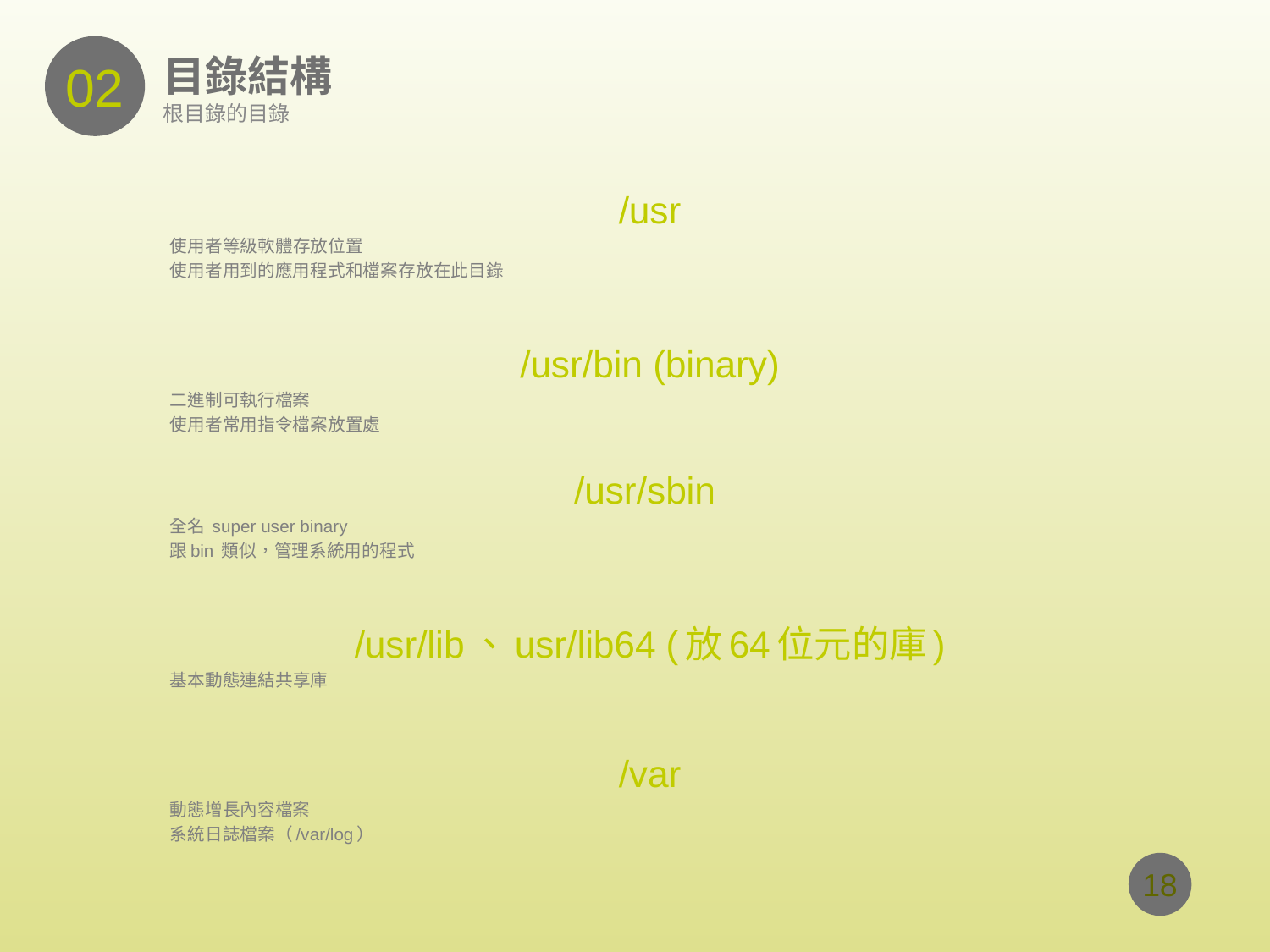

02
# 目錄結構
根目錄的目錄
/usr
使用者等級軟體存放位置
使用者用到的應用程式和檔案存放在此目錄

/usr/bin (binary)
二進制可執行檔案
使用者常用指令檔案放置處

/usr/sbin
全名 super user binary
跟bin 類似，管理系統用的程式

/usr/lib、usr/lib64 (放64位元的庫)
基本動態連結共享庫

/var
動態增長內容檔案
系統日誌檔案（/var/log）
18